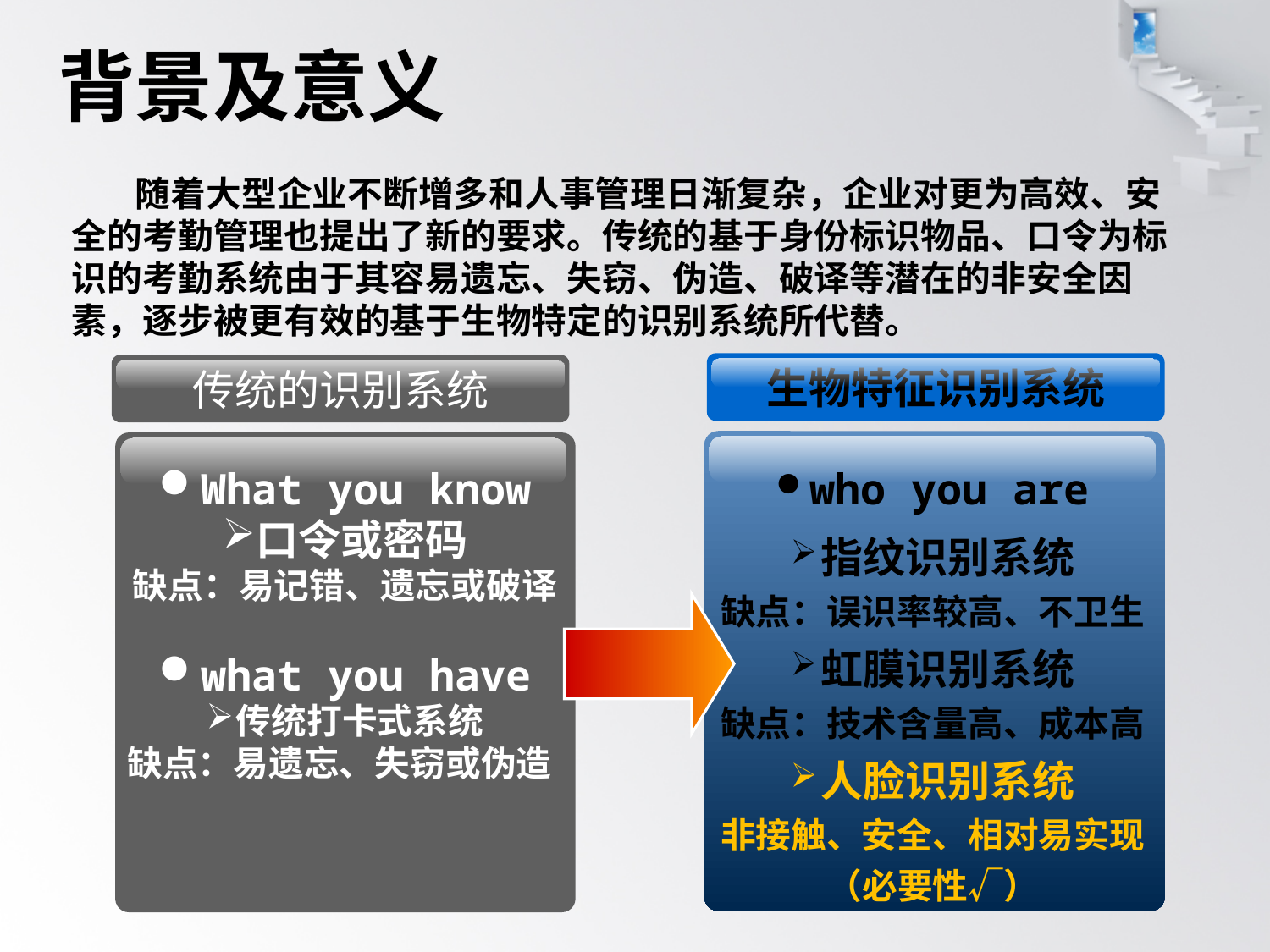

# 背景及意义
随着大型企业不断增多和人事管理日渐复杂，企业对更为高效、安全的考勤管理也提出了新的要求。传统的基于身份标识物品、口令为标识的考勤系统由于其容易遗忘、失窃、伪造、破译等潜在的非安全因素，逐步被更有效的基于生物特定的识别系统所代替。
生物特征识别系统

传统的识别系统

who you are
What you know
口令或密码
缺点：易记错、遗忘或破译

what you have
传统打卡式系统
缺点：易遗忘、失窃或伪造

指纹识别系统
缺点：误识率较高、不卫生
虹膜识别系统
缺点：技术含量高、成本高
人脸识别系统
非接触、安全、相对易实现
（必要性√）